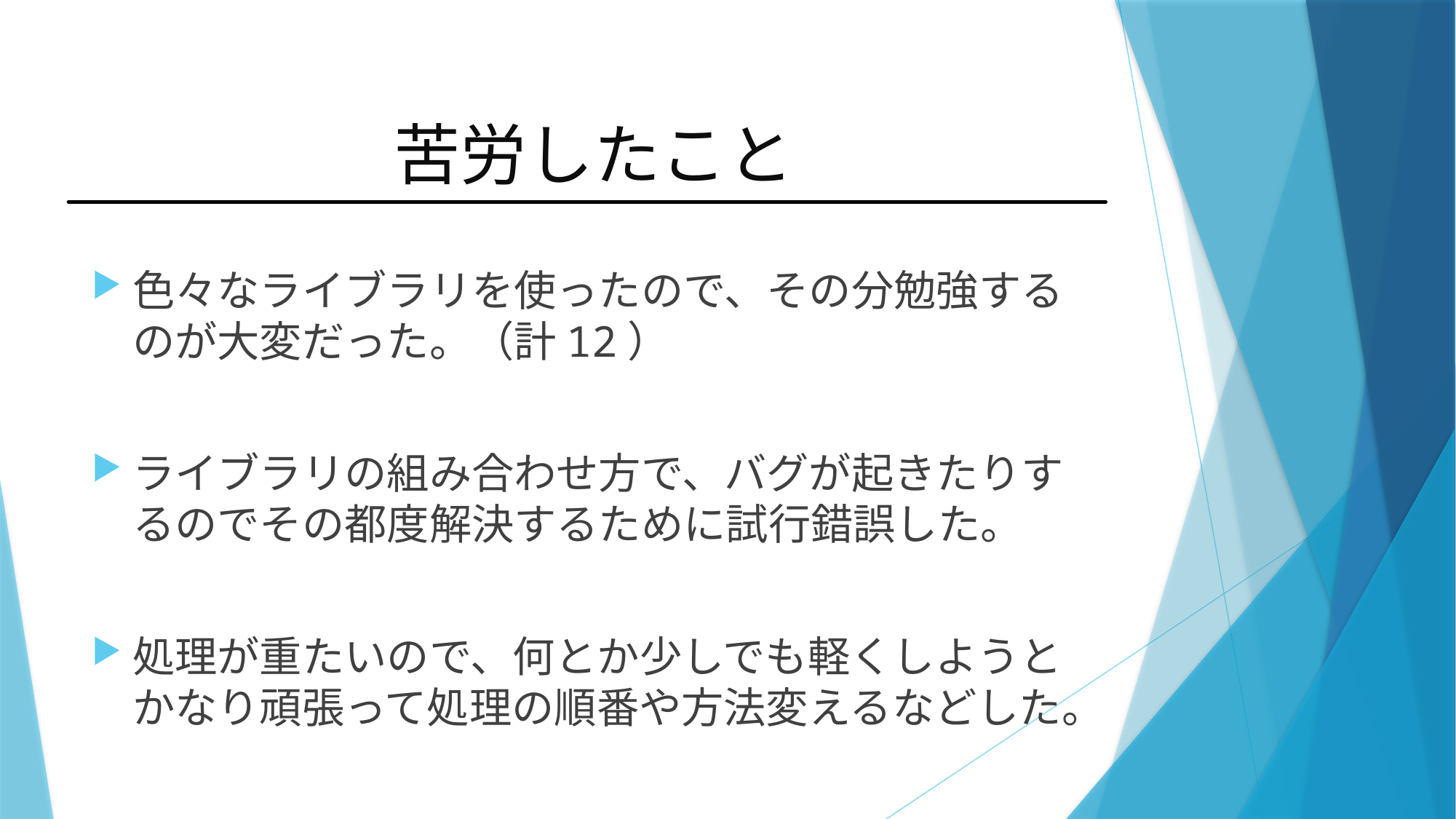

# 苦労したこと
色々なライブラリを使ったので、その分勉強するのが大変だった。（計12）

ライブラリの組み合わせ方で、バグが起きたりするのでその都度解決するために試行錯誤した。

処理が重たいので、何とか少しでも軽くしようとかなり頑張って処理の順番や方法変えるなどした。